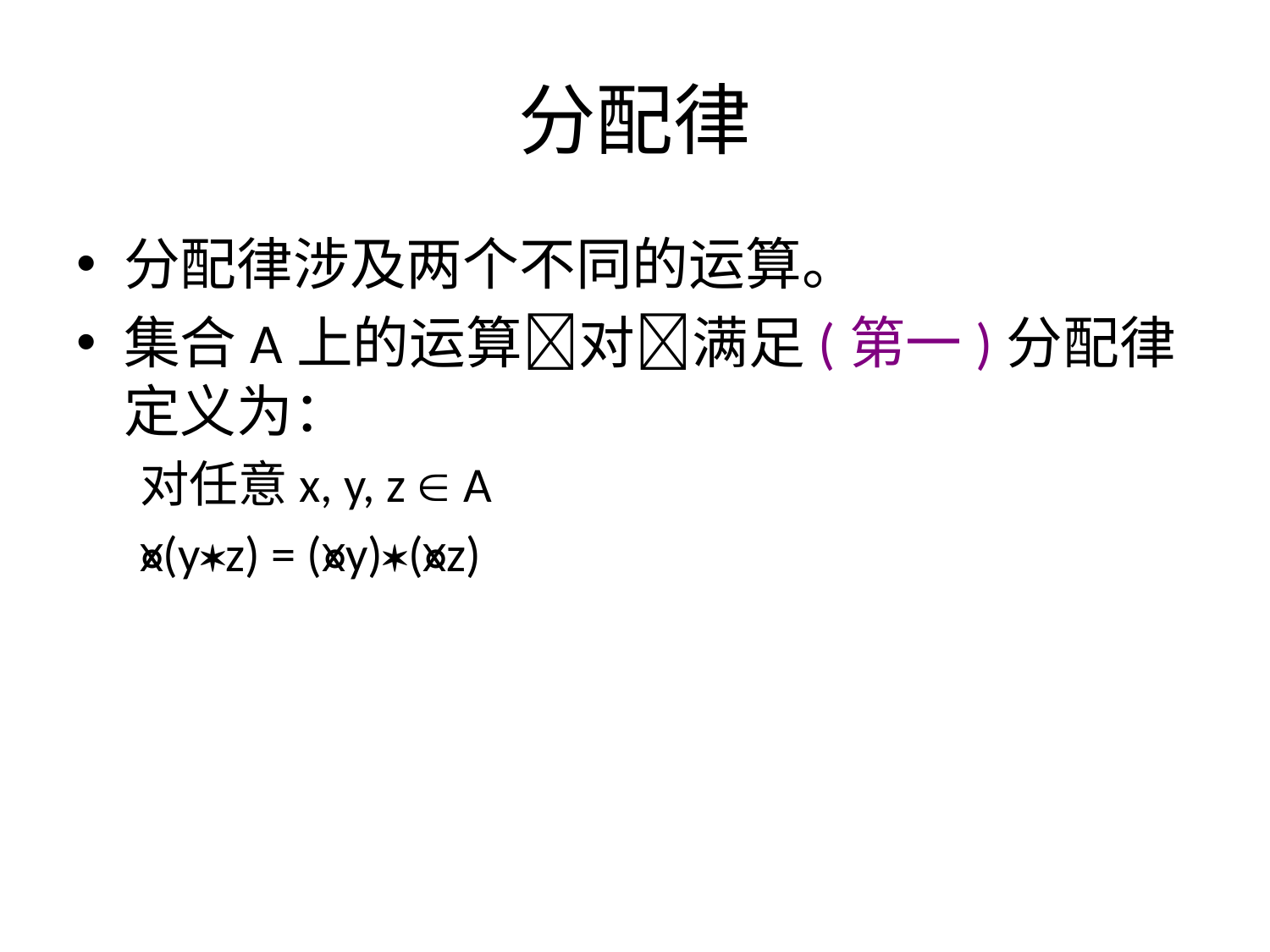

# 分配律
分配律涉及两个不同的运算。
集合A上的运算⃘对∗满足(第一)分配律定义为：
对任意x, y, z ∈ A
x⃘(y∗z) = (x⃘y)∗(x⃘z)